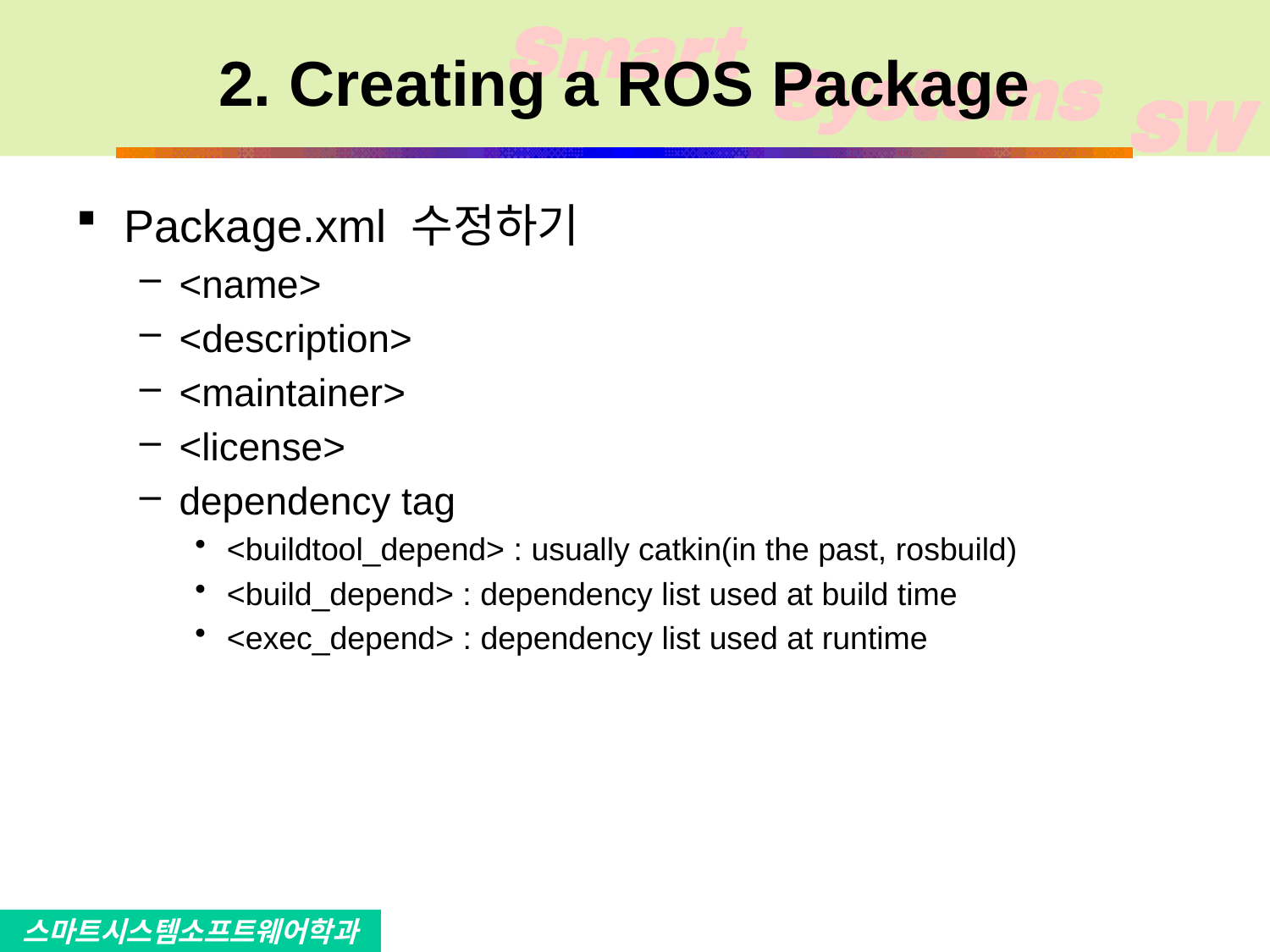

# 2. Creating a ROS Package
Package.xml 수정하기
<name>
<description>
<maintainer>
<license>
dependency tag
<buildtool_depend> : usually catkin(in the past, rosbuild)
<build_depend> : dependency list used at build time
<exec_depend> : dependency list used at runtime